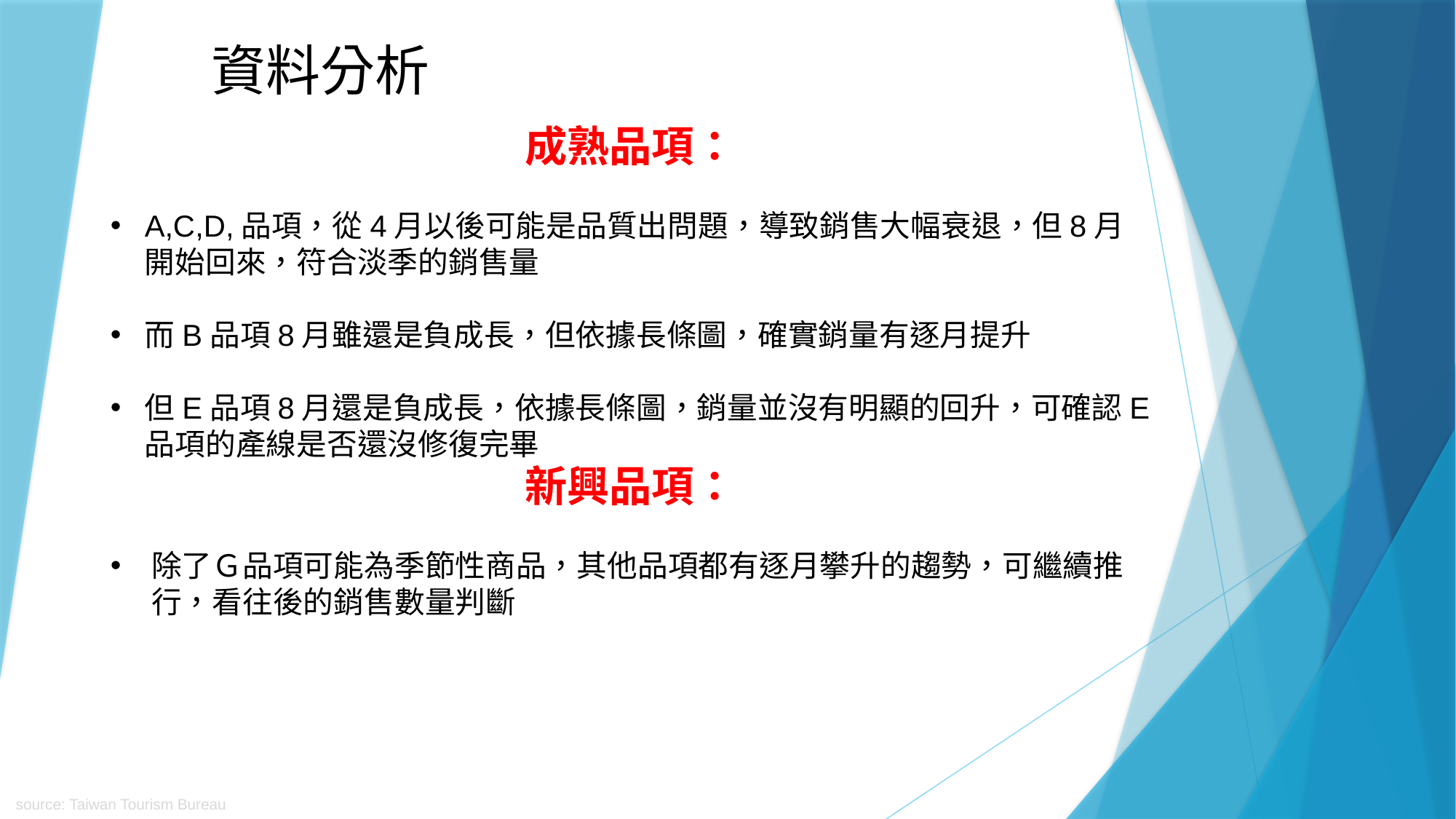

資料分析
成熟品項：

A,C,D,品項，從4月以後可能是品質出問題，導致銷售大幅衰退，但8月開始回來，符合淡季的銷售量

而B品項8月雖還是負成長，但依據長條圖，確實銷量有逐月提升

但E品項8月還是負成長，依據長條圖，銷量並沒有明顯的回升，可確認E品項的產線是否還沒修復完畢

新興品項：

除了Ｇ品項可能為季節性商品，其他品項都有逐月攀升的趨勢，可繼續推行，看往後的銷售數量判斷

source: Taiwan Tourism Bureau